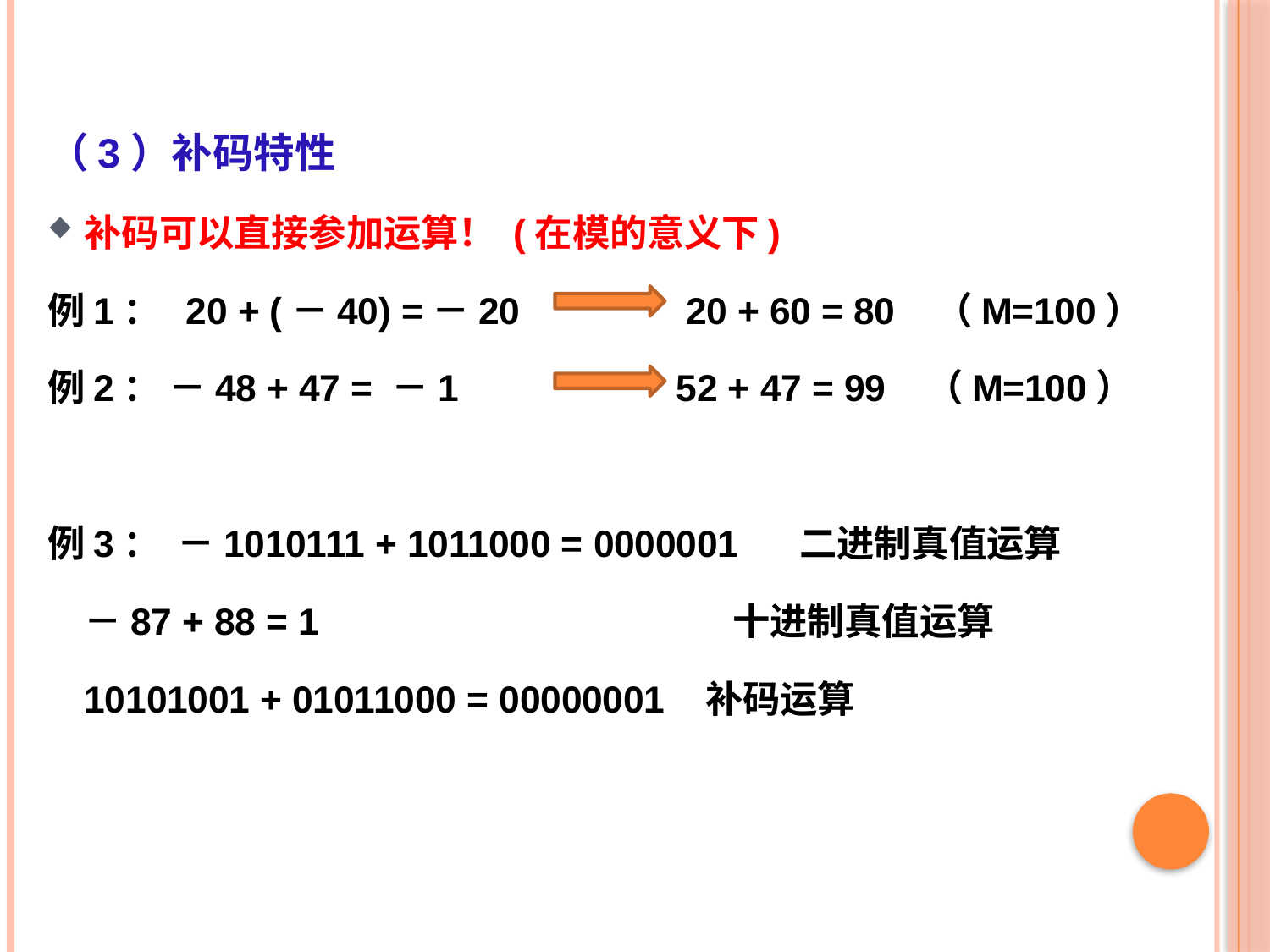

（3）补码特性
补码可以直接参加运算！ (在模的意义下)
例1：  20 + (－40) =－20                20 + 60 = 80   （M=100）
例2： －48 + 47 = －1                     52 + 47 = 99   （M=100）

例3：  －1010111 + 1011000 = 0000001     二进制真值运算
		－87 + 88 = 1                                       十进制真值运算
		10101001 + 01011000 = 00000001   补码运算